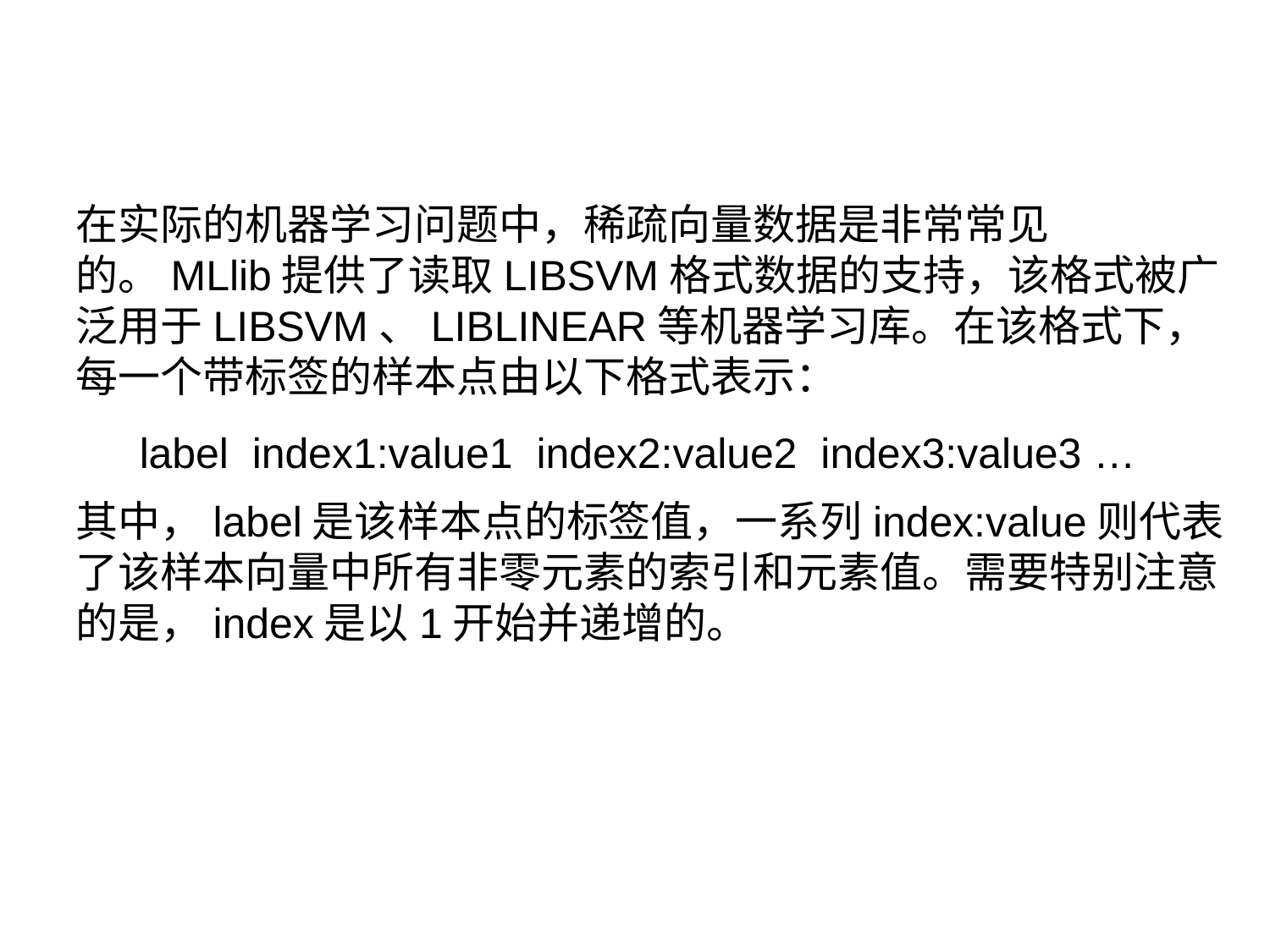

9.3.2 标注点
在实际的机器学习问题中，稀疏向量数据是非常常见的。MLlib提供了读取LIBSVM格式数据的支持，该格式被广泛用于LIBSVM、LIBLINEAR等机器学习库。在该格式下，每一个带标签的样本点由以下格式表示：
label  index1:value1  index2:value2  index3:value3 …
其中，label是该样本点的标签值，一系列index:value则代表了该样本向量中所有非零元素的索引和元素值。需要特别注意的是，index是以1开始并递增的。